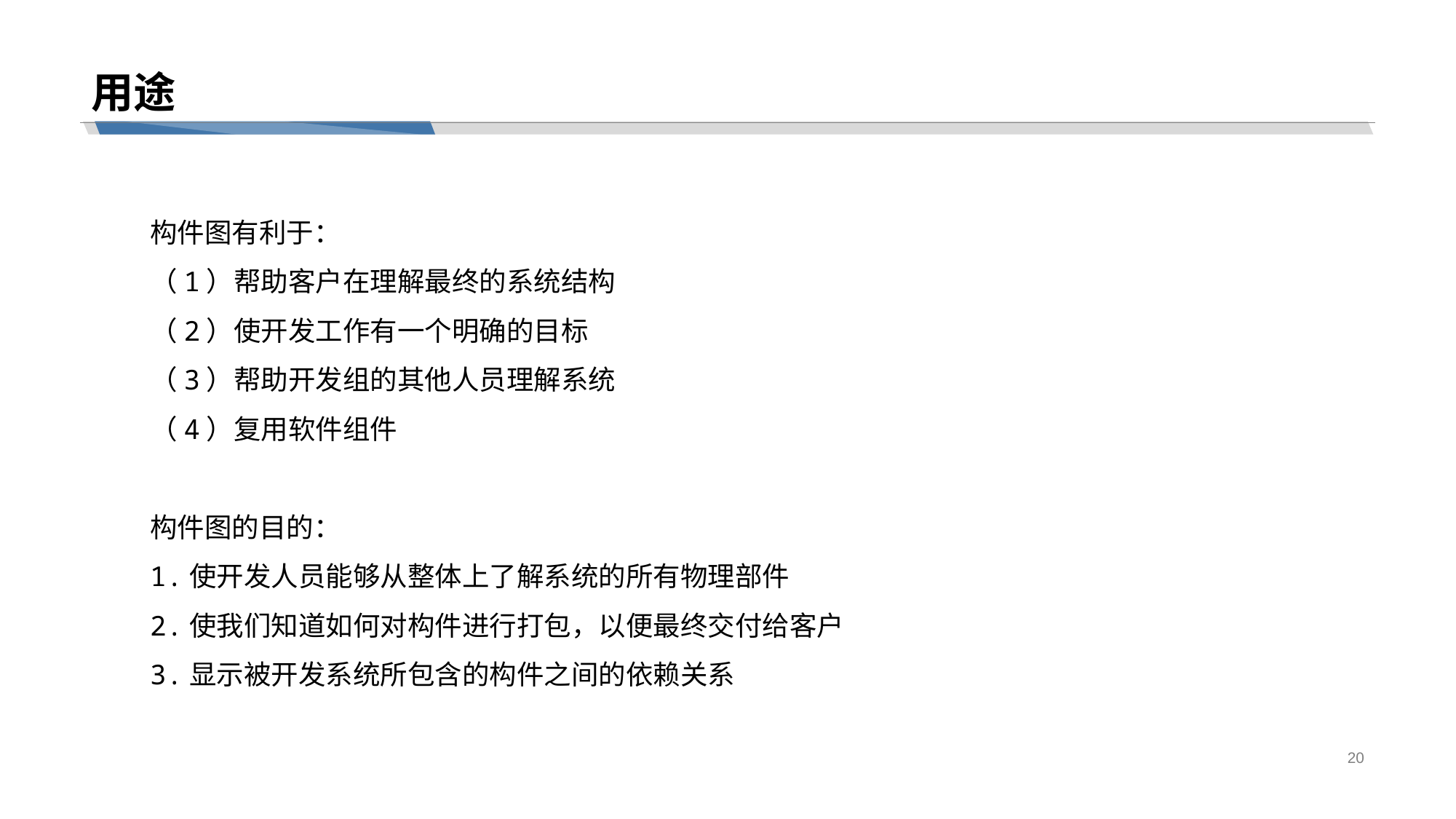

# 用途
构件图有利于：
（1）帮助客户在理解最终的系统结构
（2）使开发工作有一个明确的目标
（3）帮助开发组的其他人员理解系统
（4）复用软件组件

构件图的目的：
1.使开发人员能够从整体上了解系统的所有物理部件
2.使我们知道如何对构件进行打包，以便最终交付给客户
3.显示被开发系统所包含的构件之间的依赖关系
20